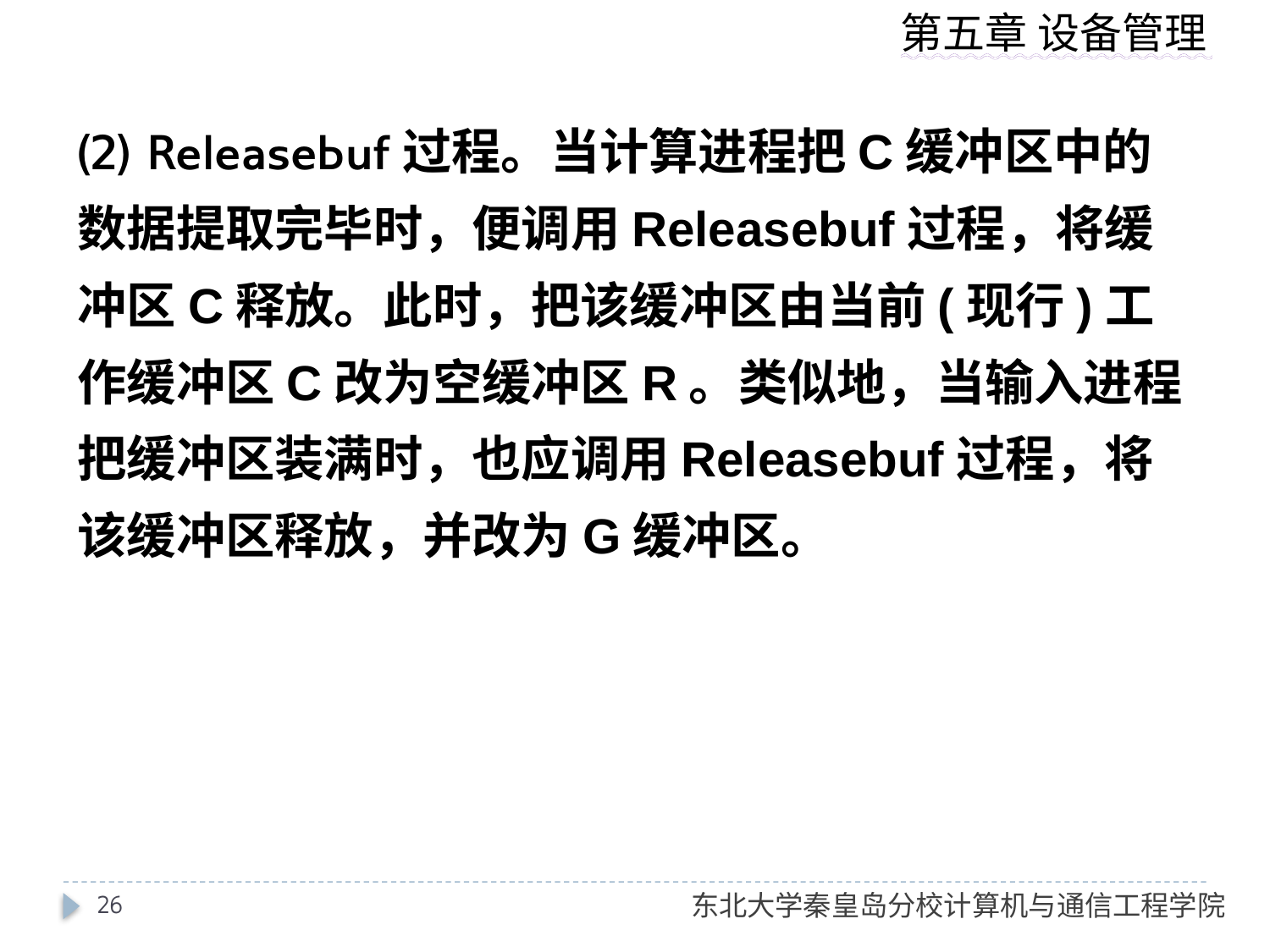

(2) Releasebuf过程。当计算进程把C缓冲区中的数据提取完毕时，便调用Releasebuf过程，将缓冲区C释放。此时，把该缓冲区由当前(现行)工作缓冲区C改为空缓冲区R。类似地，当输入进程把缓冲区装满时，也应调用Releasebuf过程，将该缓冲区释放，并改为G缓冲区。
26